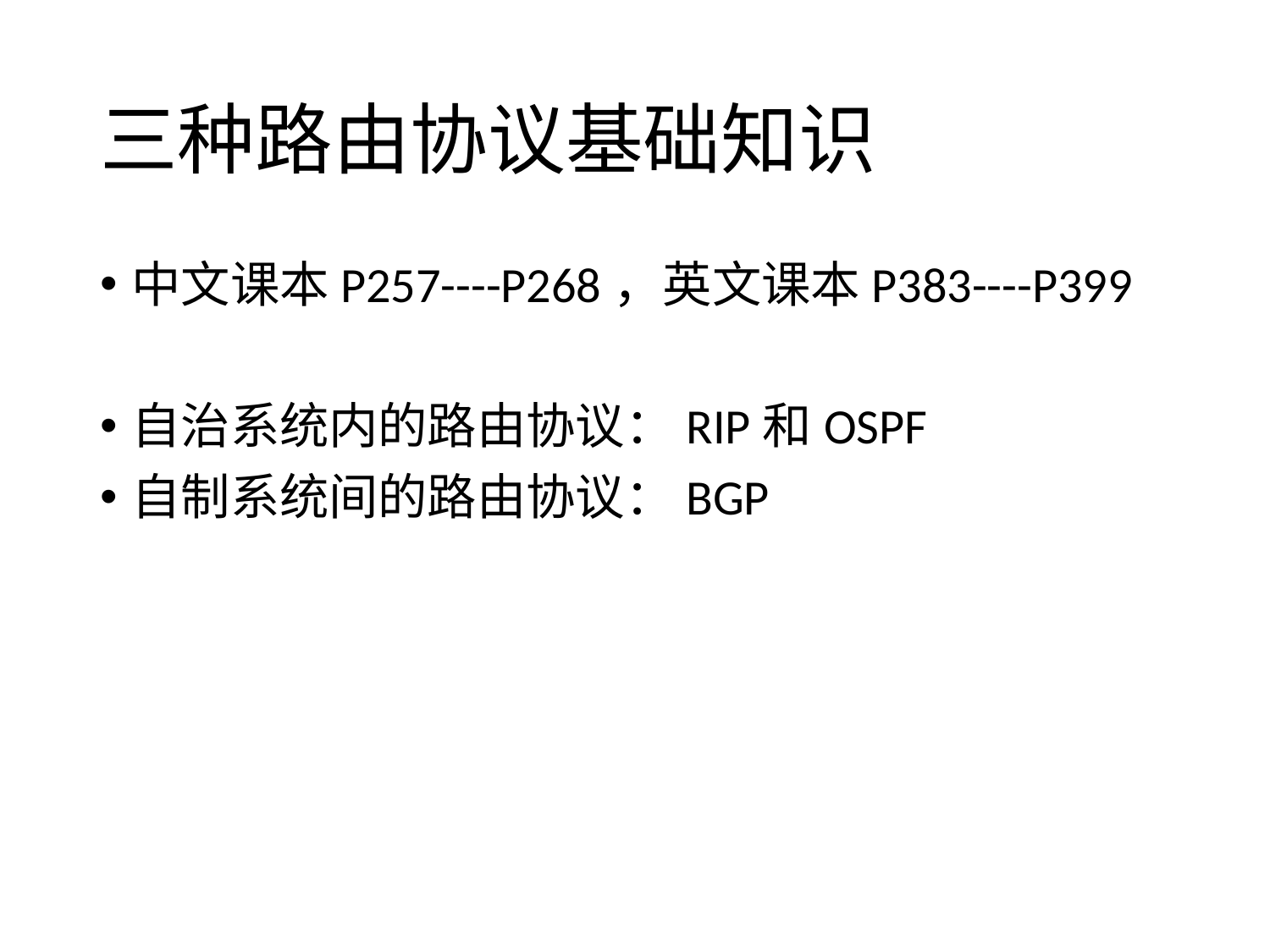

# 三种路由协议基础知识
中文课本P257----P268，英文课本P383----P399

自治系统内的路由协议：RIP和OSPF
自制系统间的路由协议：BGP